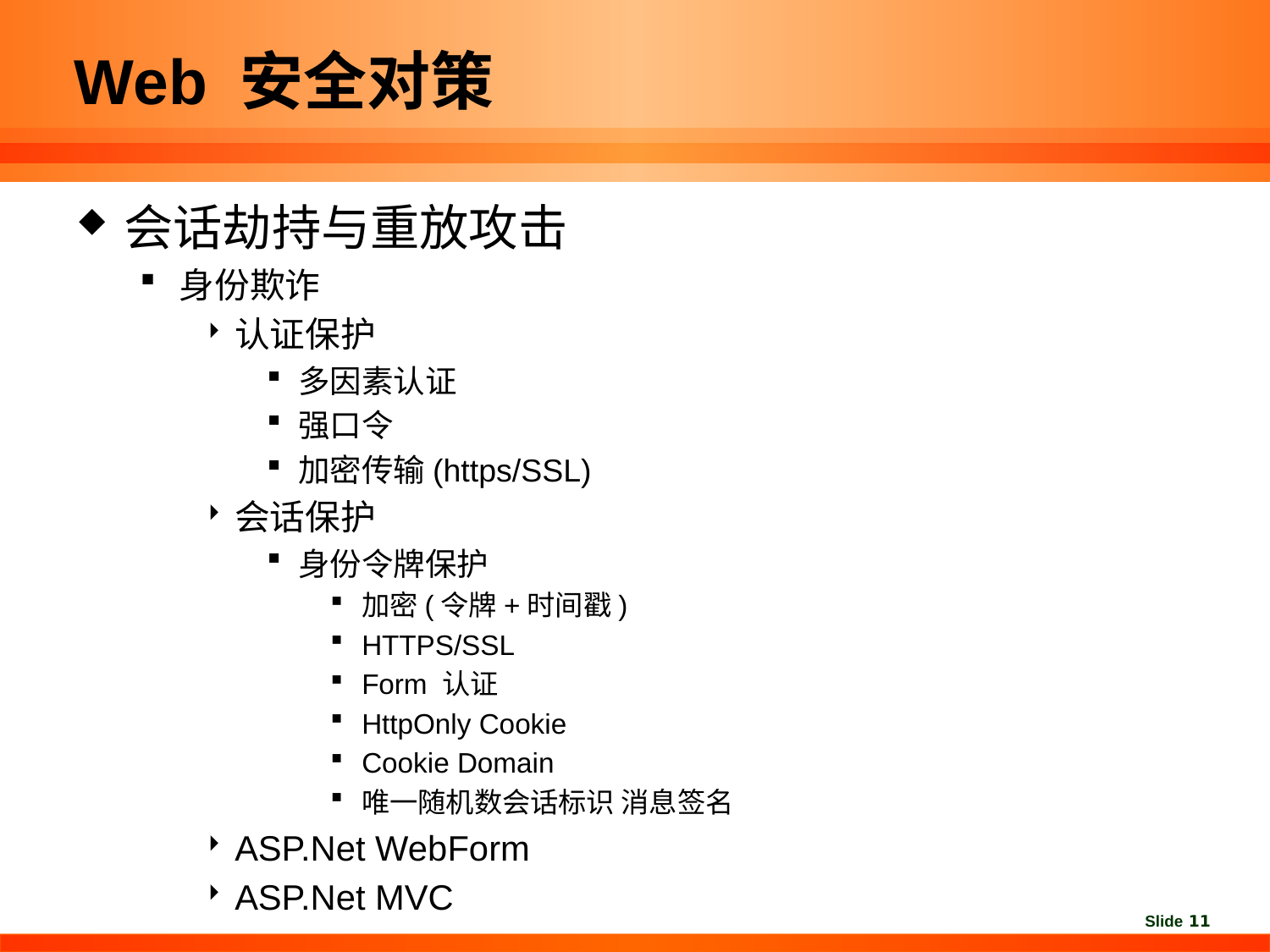

# Web 安全对策
会话劫持与重放攻击
身份欺诈
认证保护
多因素认证
强口令
加密传输(https/SSL)
会话保护
身份令牌保护
加密(令牌+时间戳)
HTTPS/SSL
Form 认证
HttpOnly Cookie
Cookie Domain
唯一随机数会话标识 消息签名
ASP.Net WebForm
ASP.Net MVC